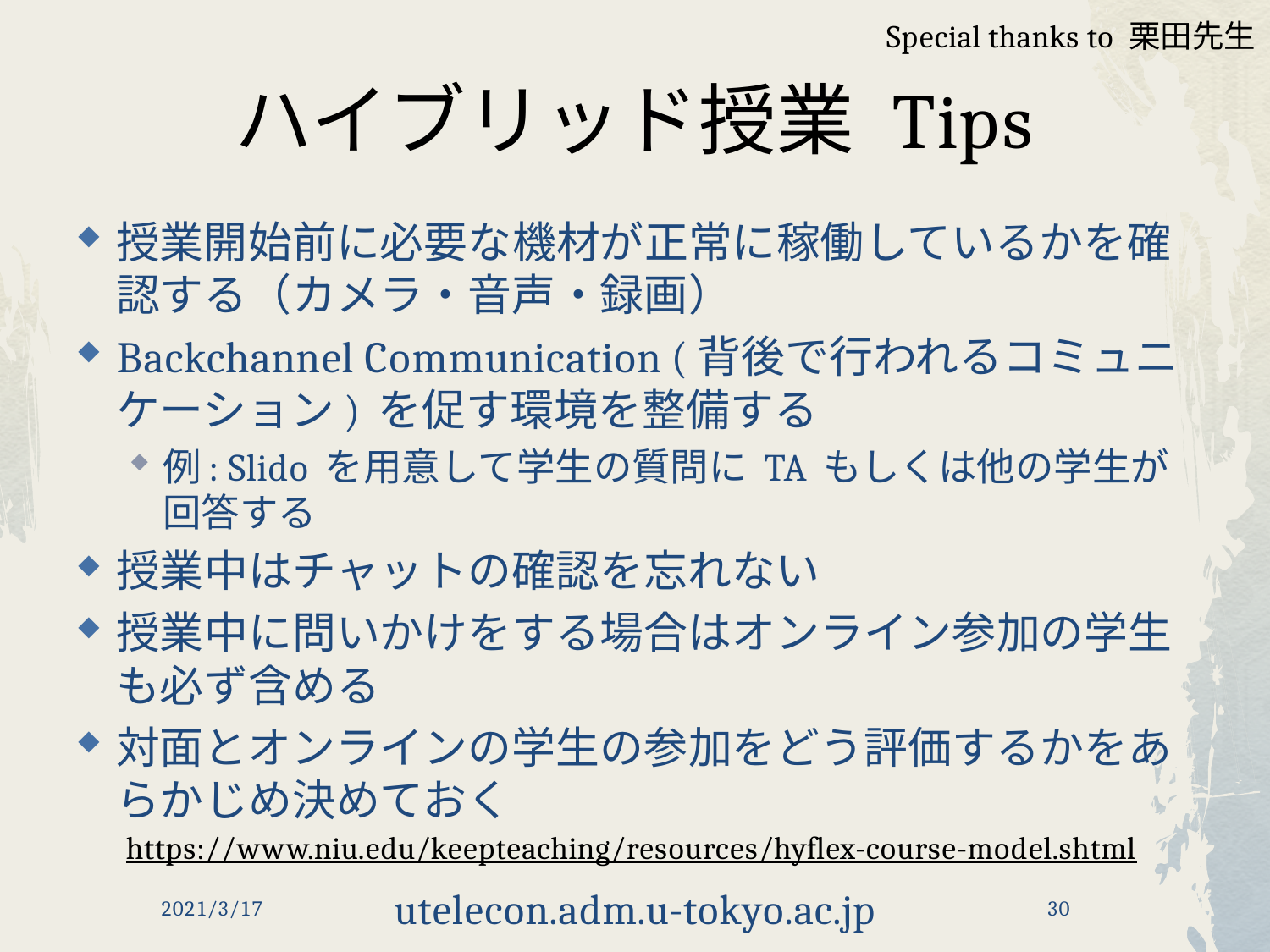

Special thanks to 栗田先生
# ハイブリッド授業 Tips
授業開始前に必要な機材が正常に稼働しているかを確認する（カメラ・音声・録画）
Backchannel Communication (背後で行われるコミュニケーション) を促す環境を整備する
例: Slido を用意して学生の質問に TA もしくは他の学生が回答する
授業中はチャットの確認を忘れない
授業中に問いかけをする場合はオンライン参加の学生も必ず含める
対面とオンラインの学生の参加をどう評価するかをあらかじめ決めておく

https://www.niu.edu/keepteaching/resources/hyflex-course-model.shtml
2021/3/17
utelecon.adm.u-tokyo.ac.jp
30